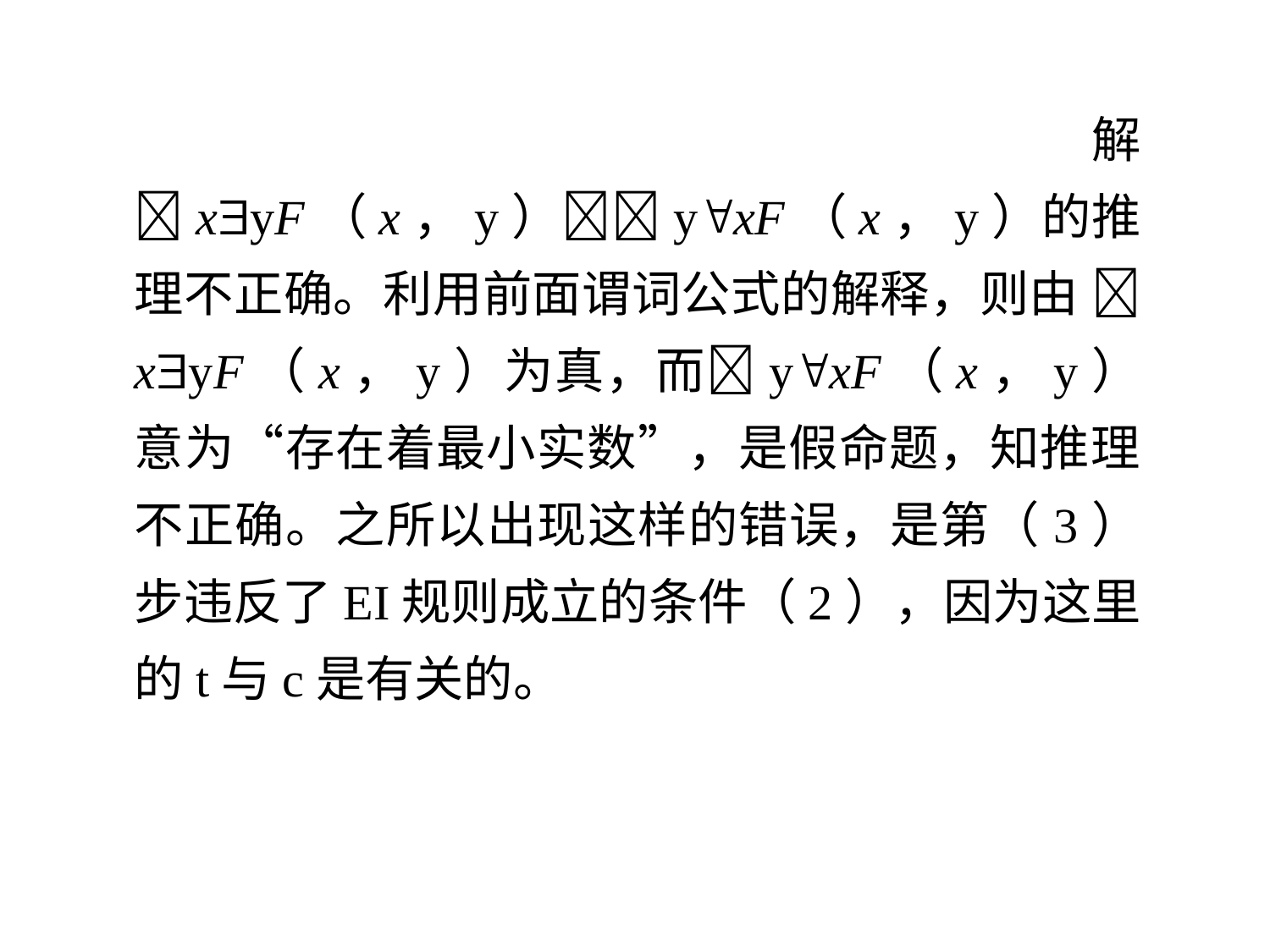

解 ∀x∃yF（x，y）⇒∃y∀xF（x，y）的推理不正确。利用前面谓词公式的解释，则由 ∀ x∃yF（x，y）为真，而∃y∀xF（x，y）意为“存在着最小实数”，是假命题，知推理不正确。之所以出现这样的错误，是第（3）步违反了EI规则成立的条件（2），因为这里的t与c是有关的。